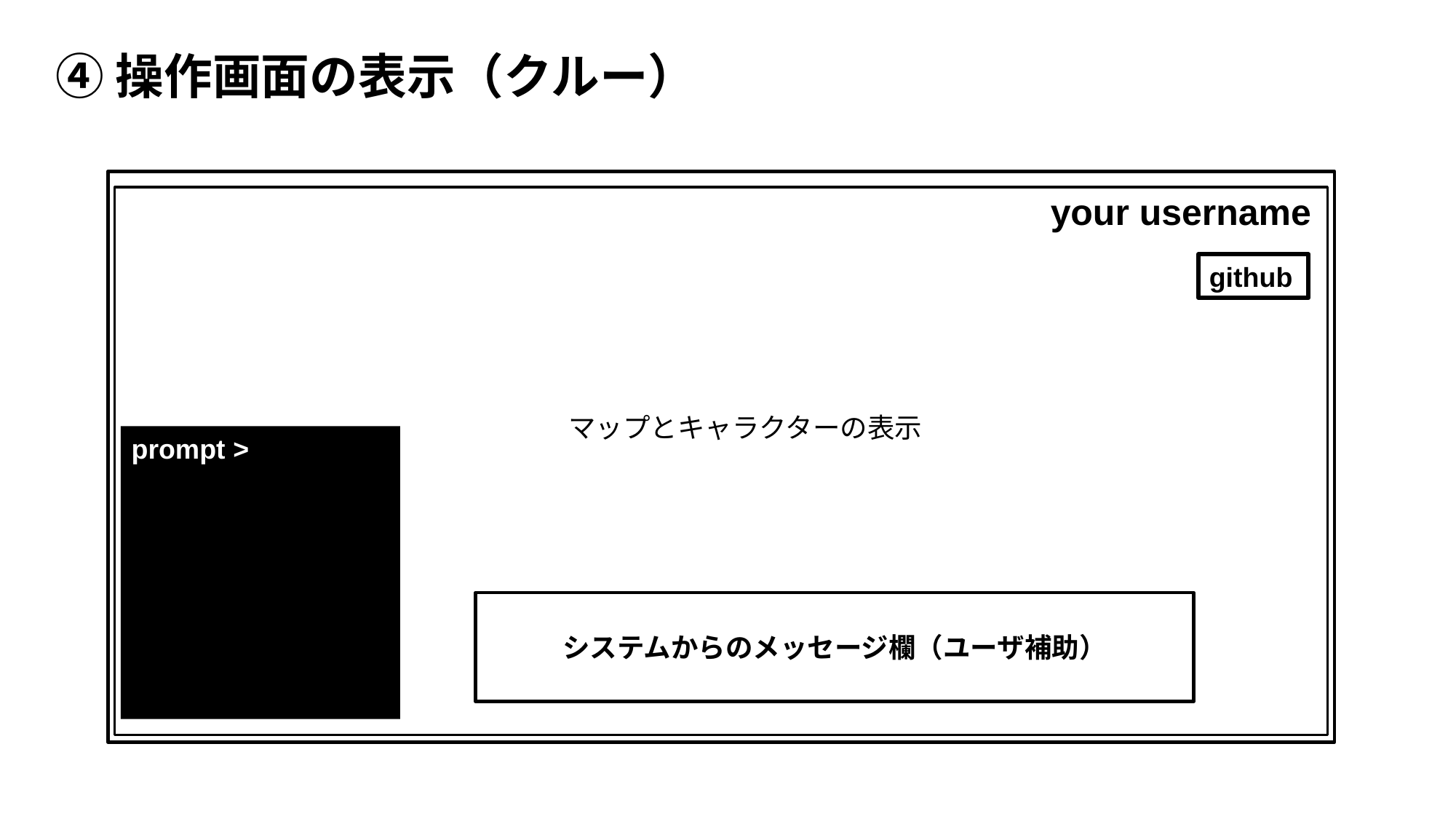

④操作画面の表示（クルー）

your username

github
マップとキャラクターの表示

prompt >

システムからのメッセージ欄（ユーザ補助）